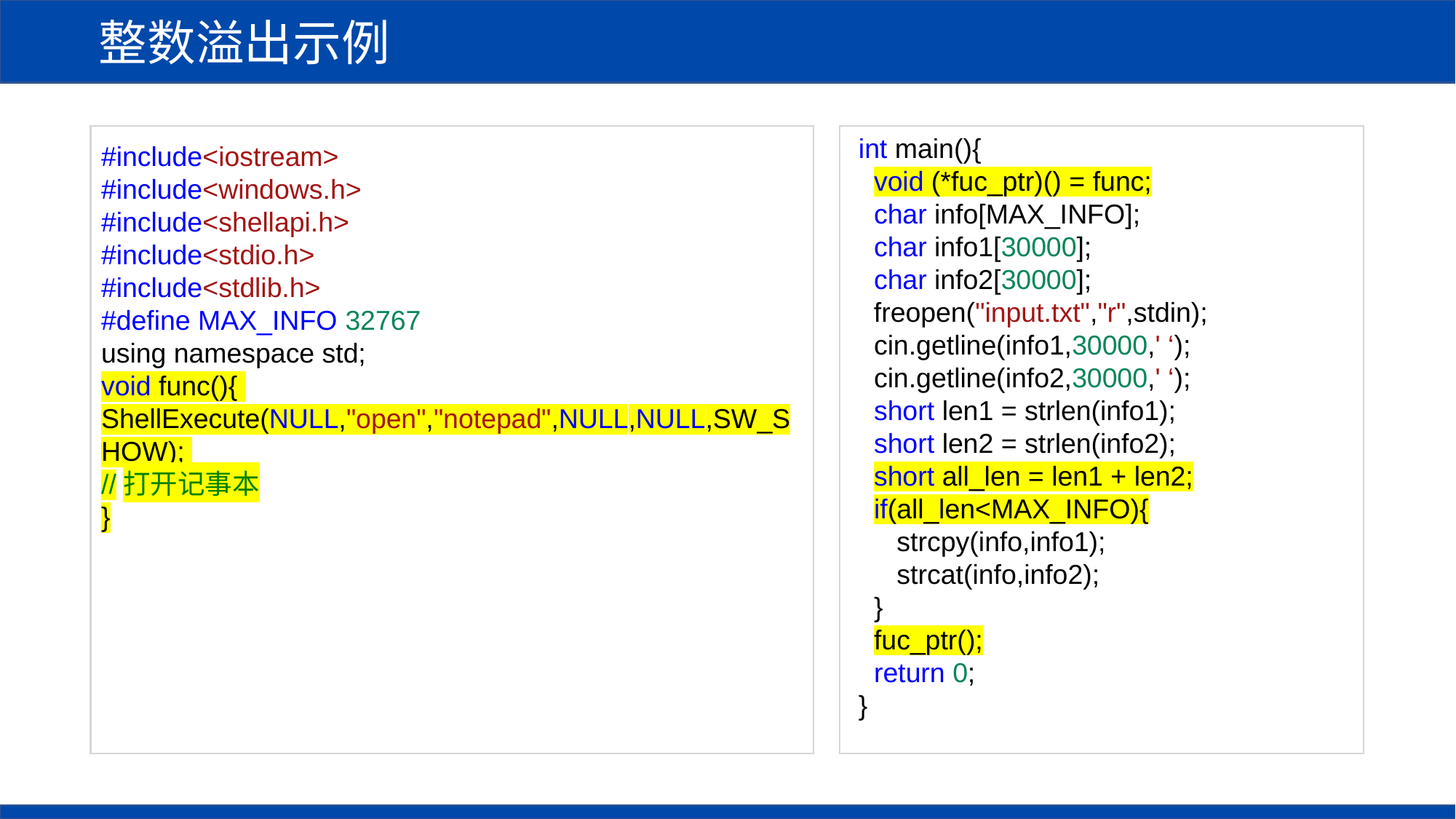

整数溢出示例

#include<iostream>
#include<windows.h>
#include<shellapi.h>
#include<stdio.h>
#include<stdlib.h>
#define MAX_INFO 32767
using namespace std;
void func(){
ShellExecute(NULL,"open","notepad",NULL,NULL,SW_SHOW);
//打开记事本
}

int main(){
  void (*fuc_ptr)() = func;
  char info[MAX_INFO];
  char info1[30000];
  char info2[30000];
  freopen("input.txt","r",stdin);
  cin.getline(info1,30000,' ‘);
  cin.getline(info2,30000,' ‘);
  short len1 = strlen(info1);
  short len2 = strlen(info2);
  short all_len = len1 + len2;
  if(all_len<MAX_INFO){
     strcpy(info,info1);
     strcat(info,info2);
  }
  fuc_ptr();
  return 0;
}